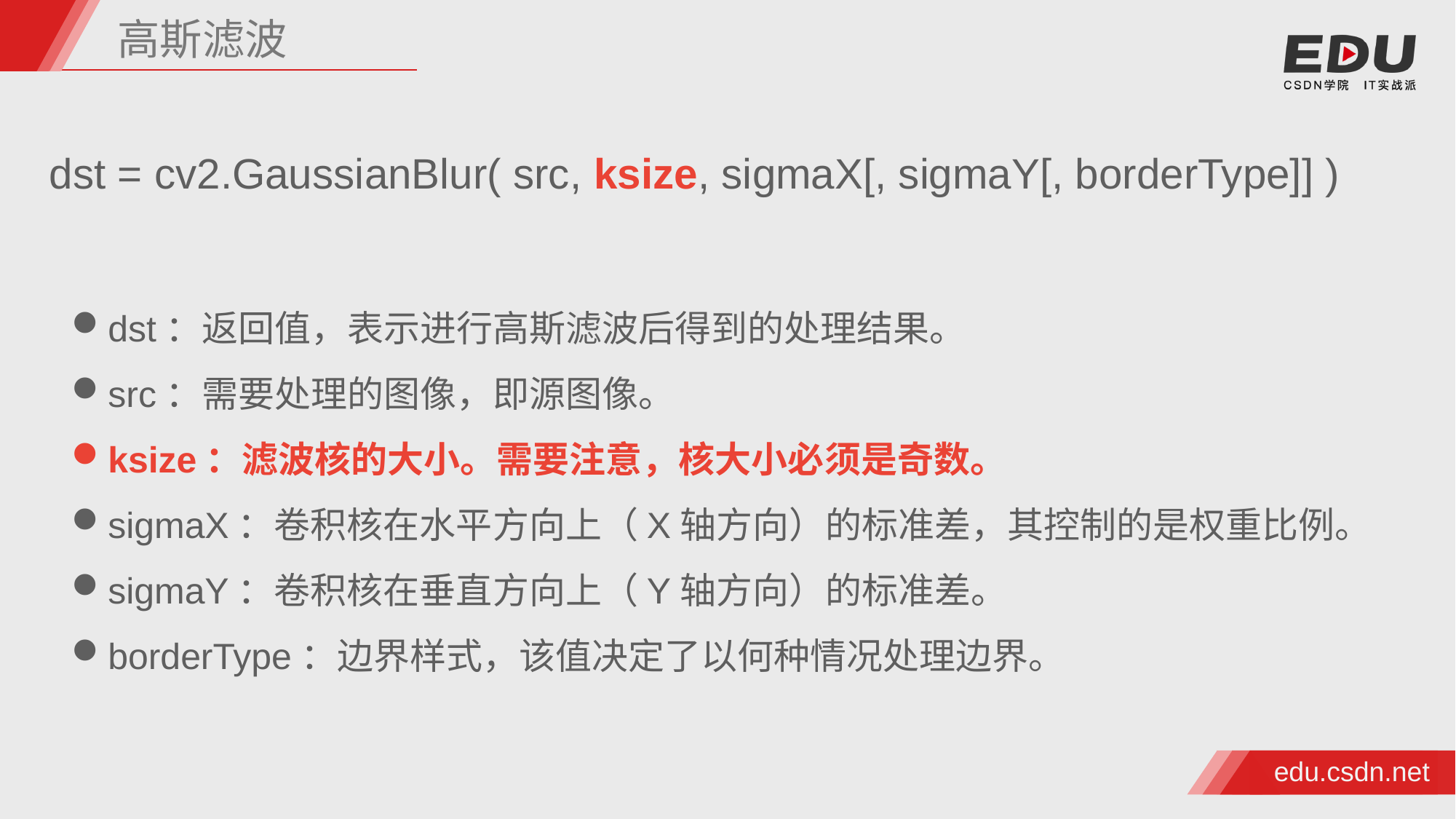

高斯滤波

dst = cv2.GaussianBlur( src, ksize, sigmaX[, sigmaY[, borderType]] )
dst：返回值，表示进行高斯滤波后得到的处理结果。
src：需要处理的图像，即源图像。
ksize：滤波核的大小。需要注意，核大小必须是奇数。
sigmaX：卷积核在水平方向上（X轴方向）的标准差，其控制的是权重比例。
sigmaY：卷积核在垂直方向上（Y轴方向）的标准差。
borderType：边界样式，该值决定了以何种情况处理边界。